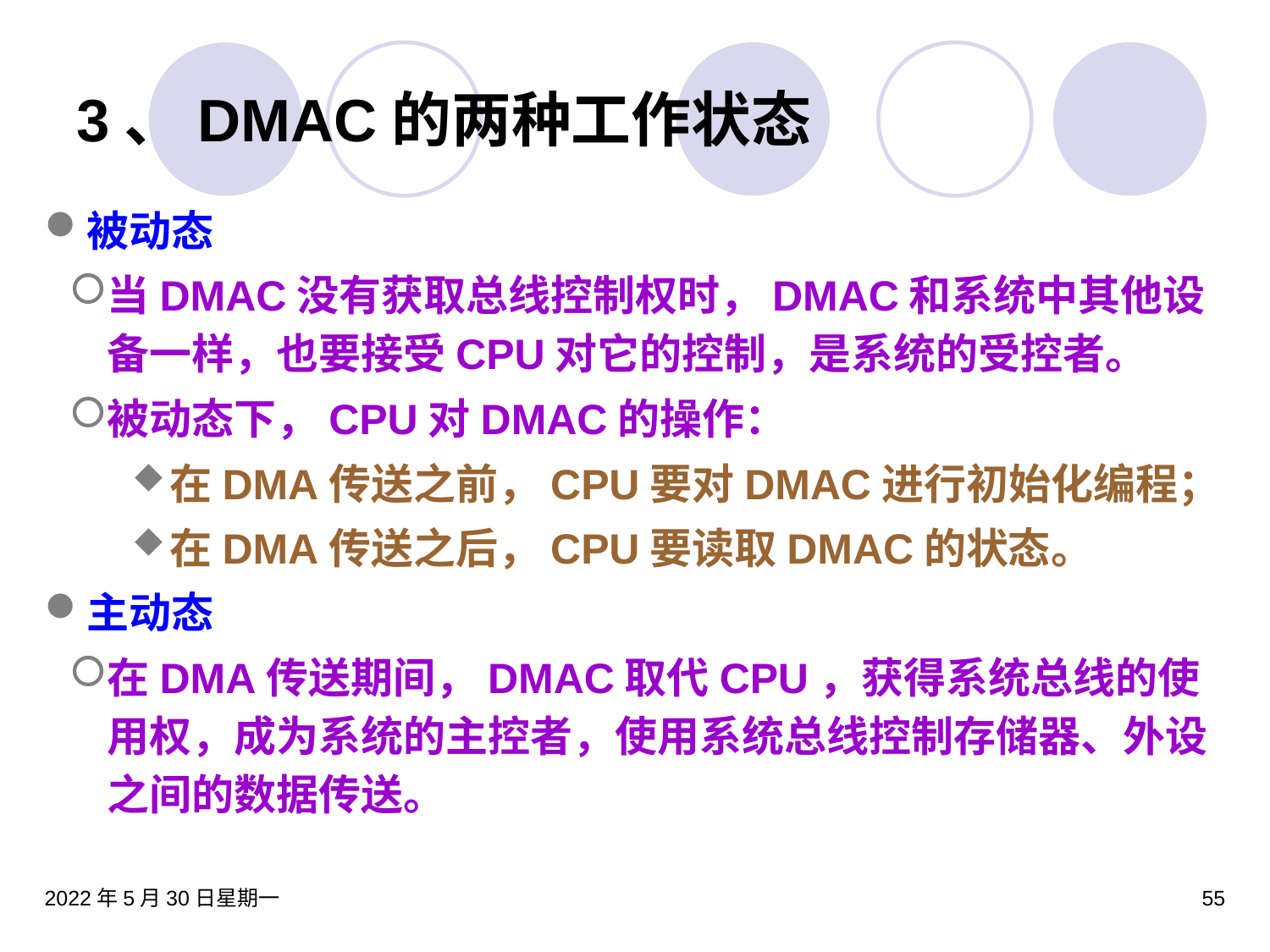

# 3、DMAC的两种工作状态
被动态
当DMAC没有获取总线控制权时，DMAC和系统中其他设备一样，也要接受CPU对它的控制，是系统的受控者。
被动态下，CPU对DMAC的操作：
在DMA传送之前，CPU要对DMAC进行初始化编程；
在DMA传送之后，CPU要读取DMAC的状态。
主动态
在DMA传送期间，DMAC取代CPU，获得系统总线的使用权，成为系统的主控者，使用系统总线控制存储器、外设之间的数据传送。
2022年5月30日星期一
55